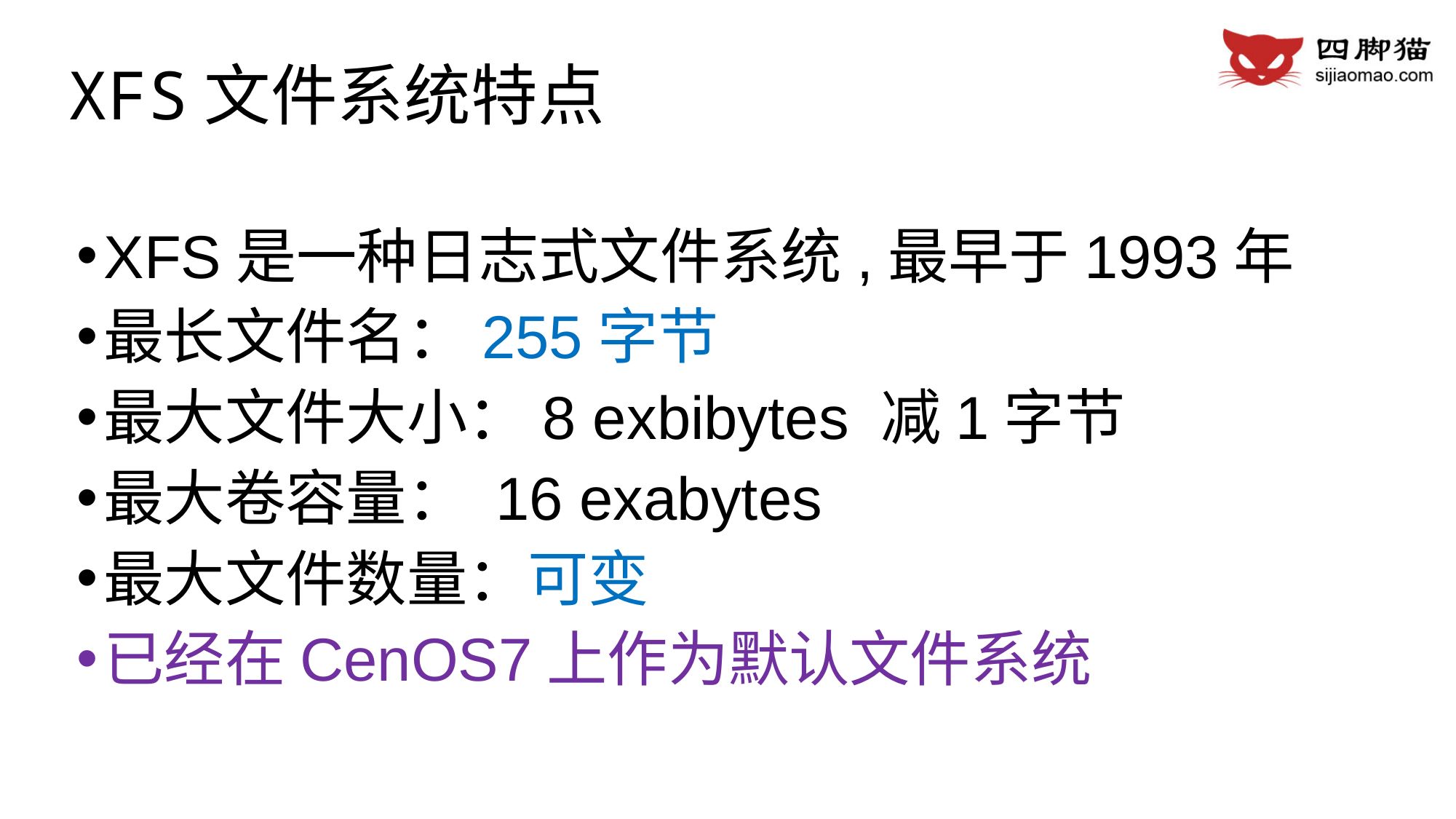

# XFS文件系统特点
XFS是一种日志式文件系统,最早于1993年
最长文件名：255字节
最大文件大小：8 exbibytes 减1字节
最大卷容量： 16 exabytes
最大文件数量：可变
已经在CenOS7上作为默认文件系统